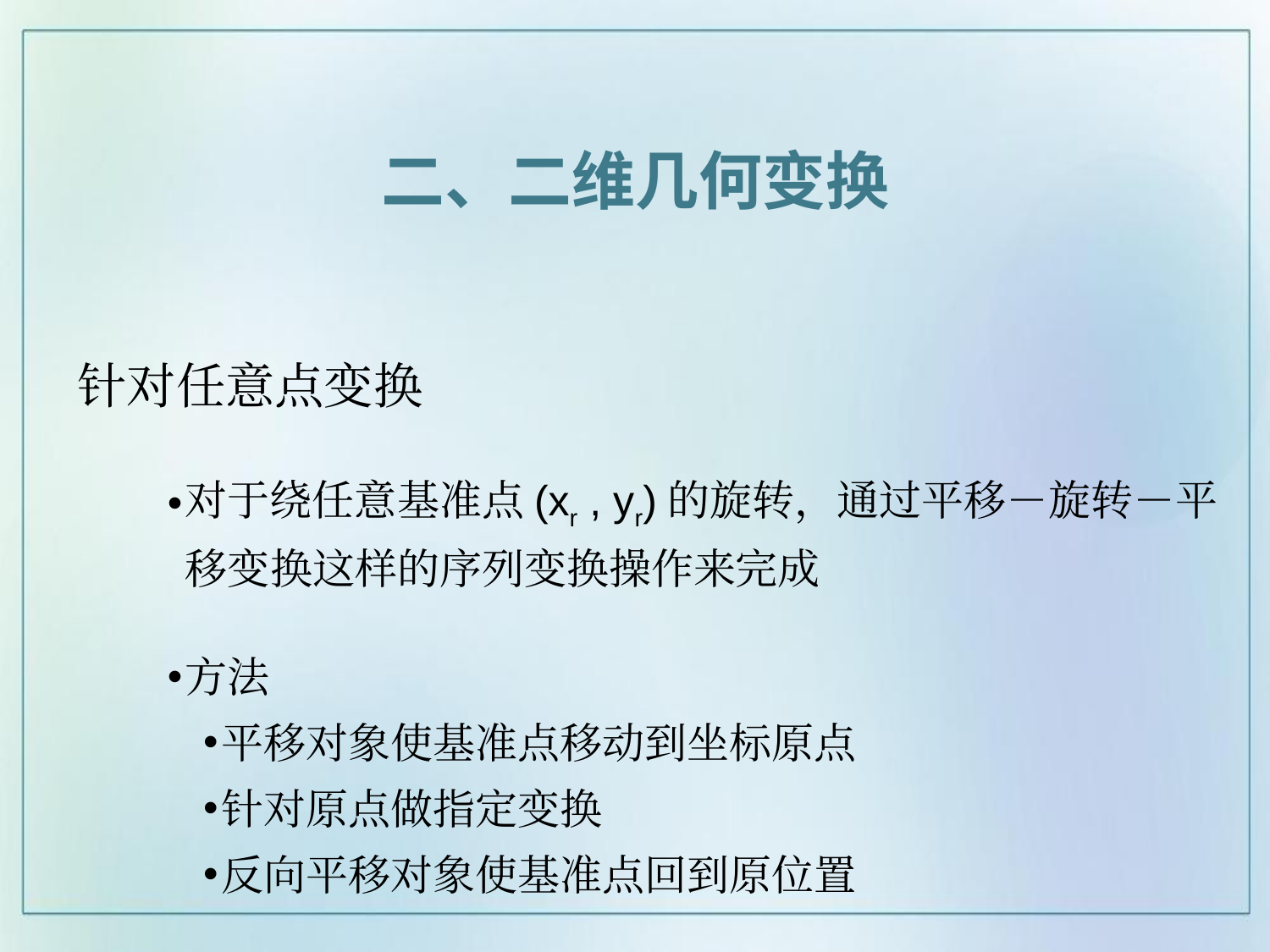

二、二维几何变换
# 针对任意点变换
对于绕任意基准点(xr , yr)的旋转，通过平移－旋转－平移变换这样的序列变换操作来完成
方法
平移对象使基准点移动到坐标原点
针对原点做指定变换
反向平移对象使基准点回到原位置